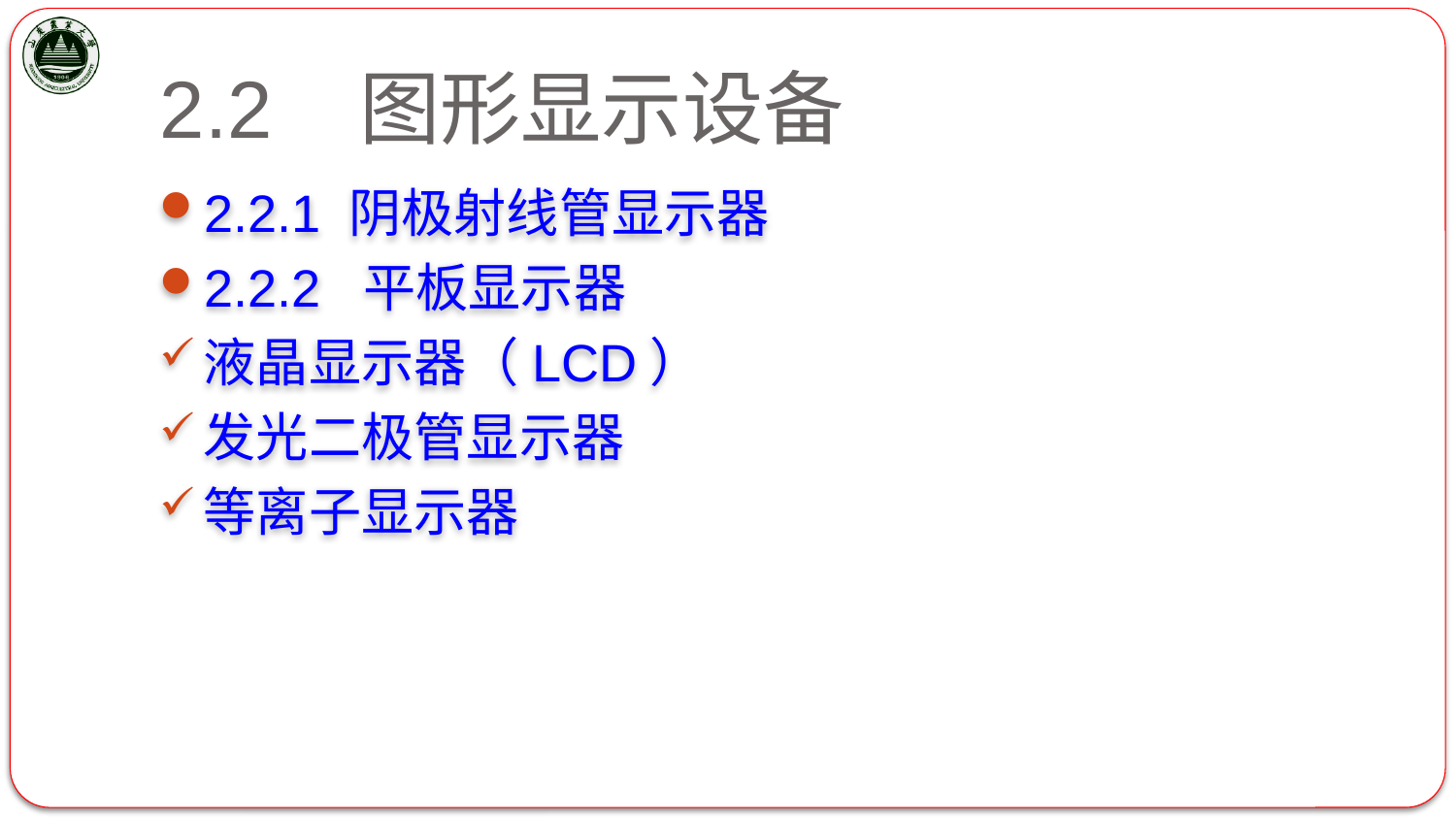

# 2.2   图形显示设备
2.2.1 阴极射线管显示器
2.2.2  平板显示器
液晶显示器（LCD）
发光二极管显示器
等离子显示器